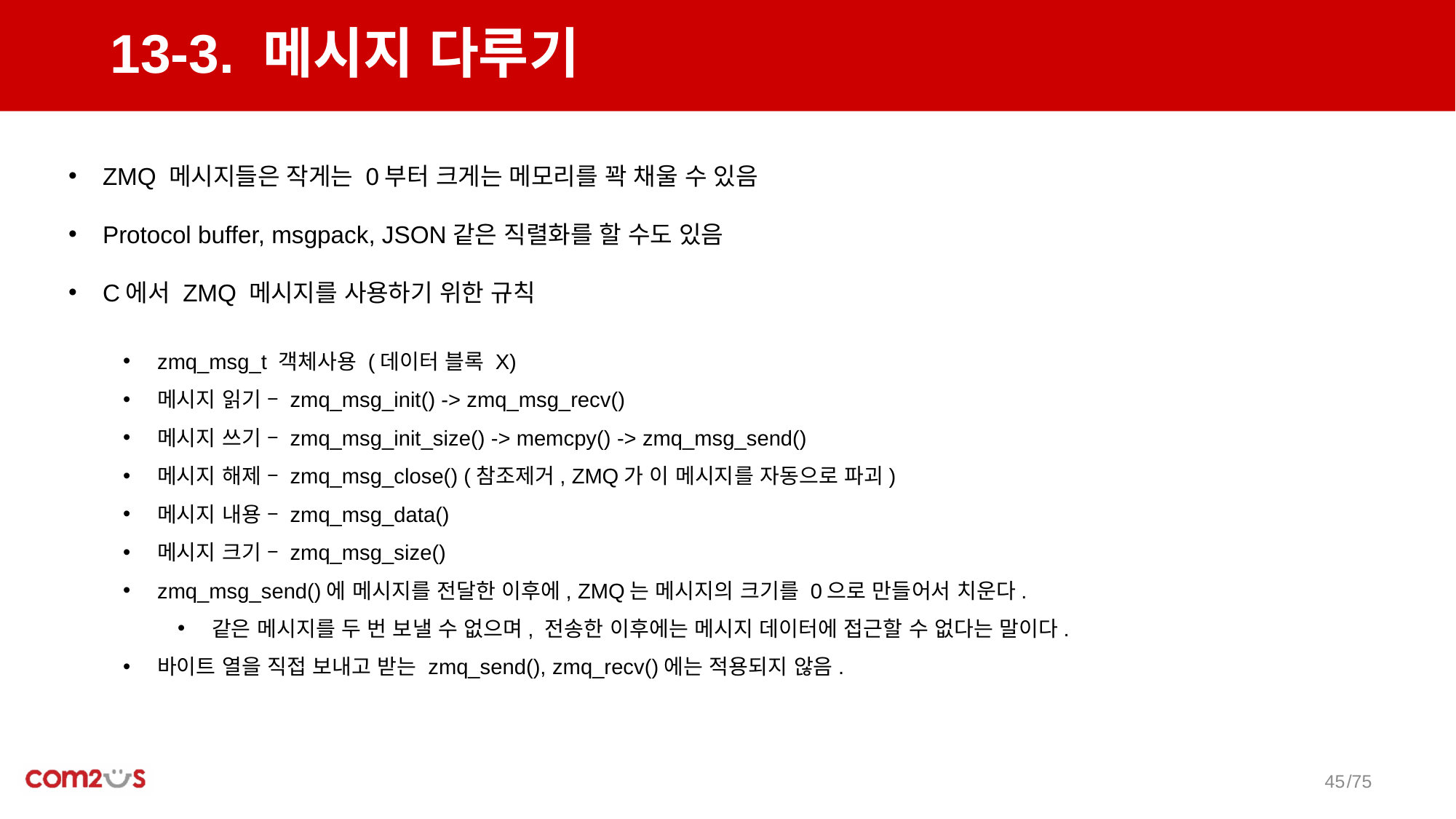

# 13-3. 메시지 다루기
ZMQ 메시지들은 작게는 0부터 크게는 메모리를 꽉 채울 수 있음

Protocol buffer, msgpack, JSON같은 직렬화를 할 수도 있음

C에서 ZMQ 메시지를 사용하기 위한 규칙

zmq_msg_t 객체사용 (데이터 블록 X)
메시지 읽기 – zmq_msg_init() -> zmq_msg_recv()
메시지 쓰기 – zmq_msg_init_size() -> memcpy() -> zmq_msg_send()
메시지 해제 – zmq_msg_close() (참조제거, ZMQ가 이 메시지를 자동으로 파괴)
메시지 내용 – zmq_msg_data()
메시지 크기 – zmq_msg_size()
zmq_msg_send()에 메시지를 전달한 이후에, ZMQ는 메시지의 크기를 0으로 만들어서 치운다.
같은 메시지를 두 번 보낼 수 없으며, 전송한 이후에는 메시지 데이터에 접근할 수 없다는 말이다.
바이트 열을 직접 보내고 받는 zmq_send(), zmq_recv()에는 적용되지 않음.
45